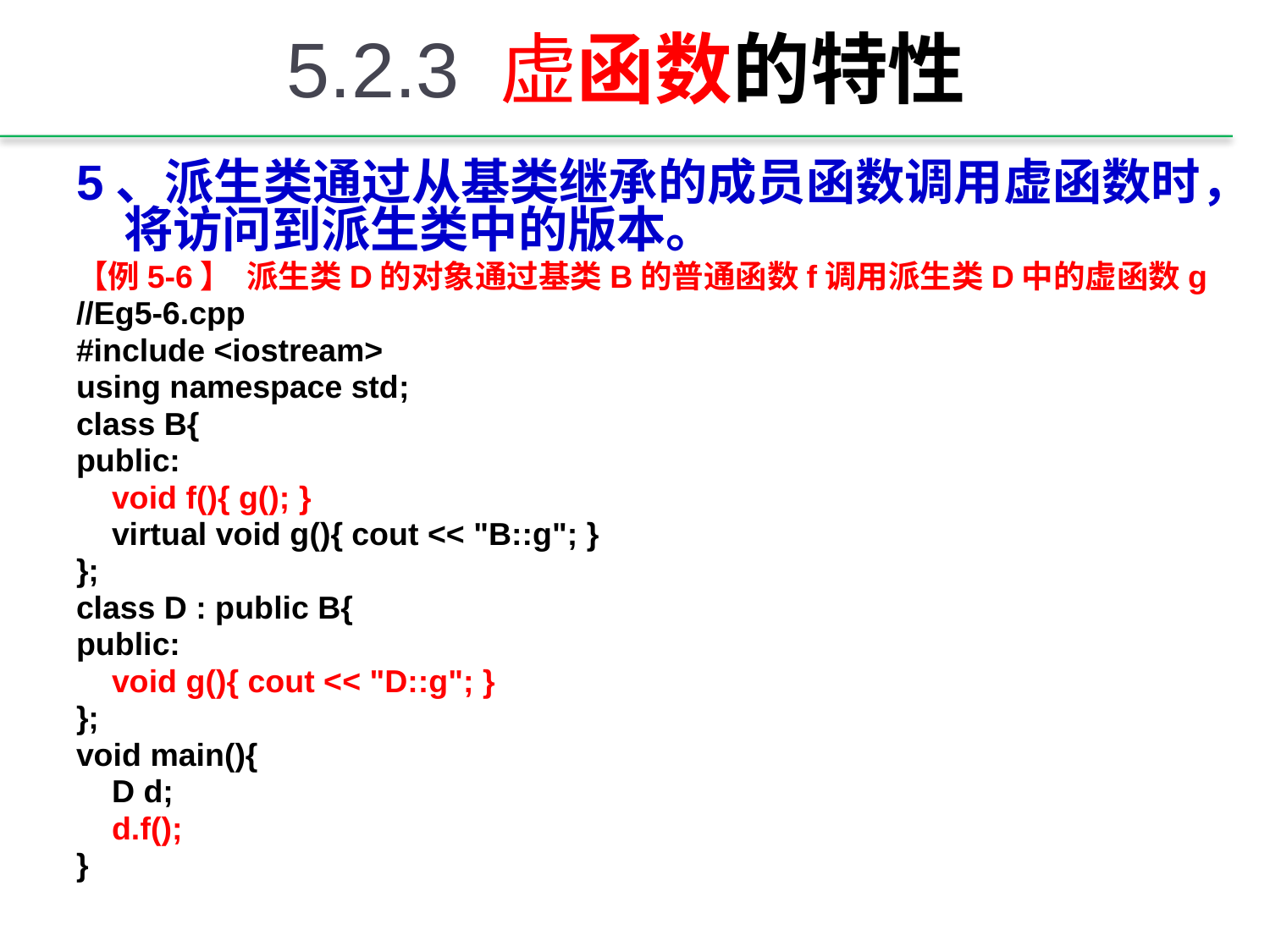

# 5.2.3 虚函数的特性
5、派生类通过从基类继承的成员函数调用虚函数时，将访问到派生类中的版本。
【例5-6】  派生类D的对象通过基类B的普通函数f调用派生类D中的虚函数g
//Eg5-6.cpp
#include <iostream>
using namespace std;
class B{
public:
    void f(){ g(); }
    virtual void g(){ cout << "B::g"; }
};
class D : public B{
public:
    void g(){ cout << "D::g"; }
};
void main(){
    D d;
    d.f();
}